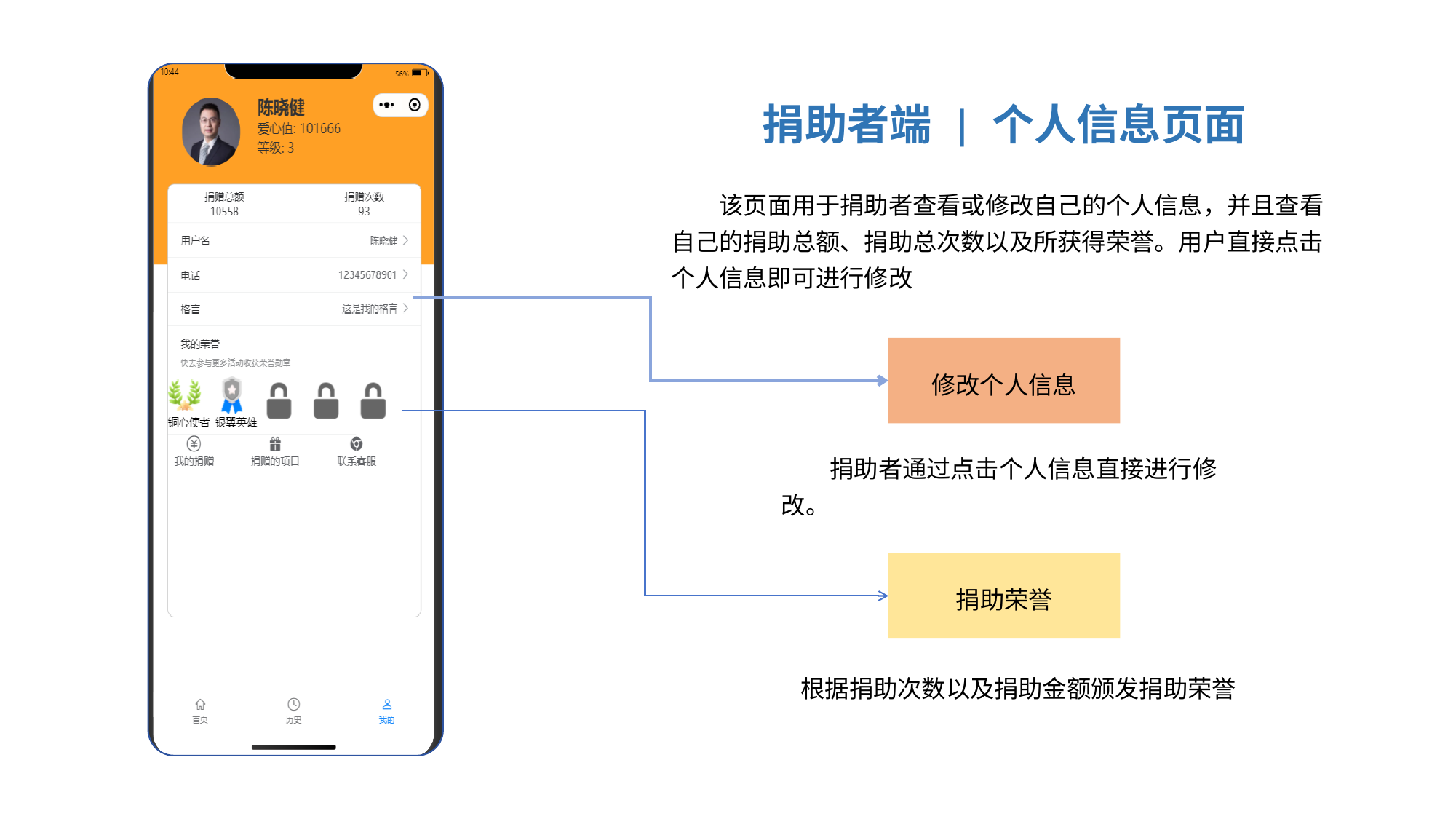

捐助者端 | 个人信息页面
该页面用于捐助者查看或修改自己的个人信息，并且查看自己的捐助总额、捐助总次数以及所获得荣誉。用户直接点击个人信息即可进行修改
修改个人信息
捐助者通过点击个人信息直接进行修改。
捐助荣誉
根据捐助次数以及捐助金额颁发捐助荣誉